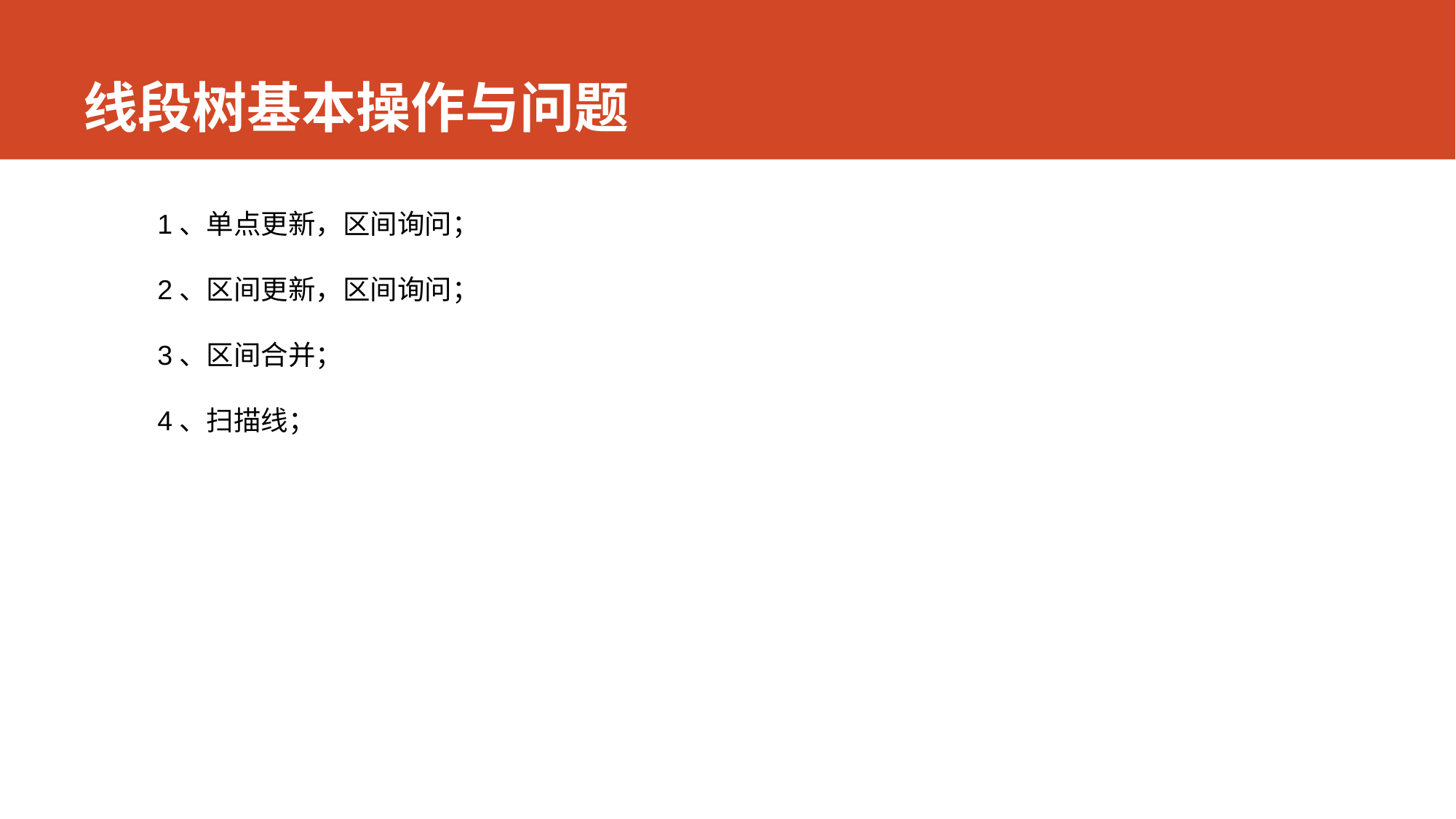

# 线段树基本操作与问题
1、单点更新，区间询问；
2、区间更新，区间询问；
3、区间合并；
4、扫描线；